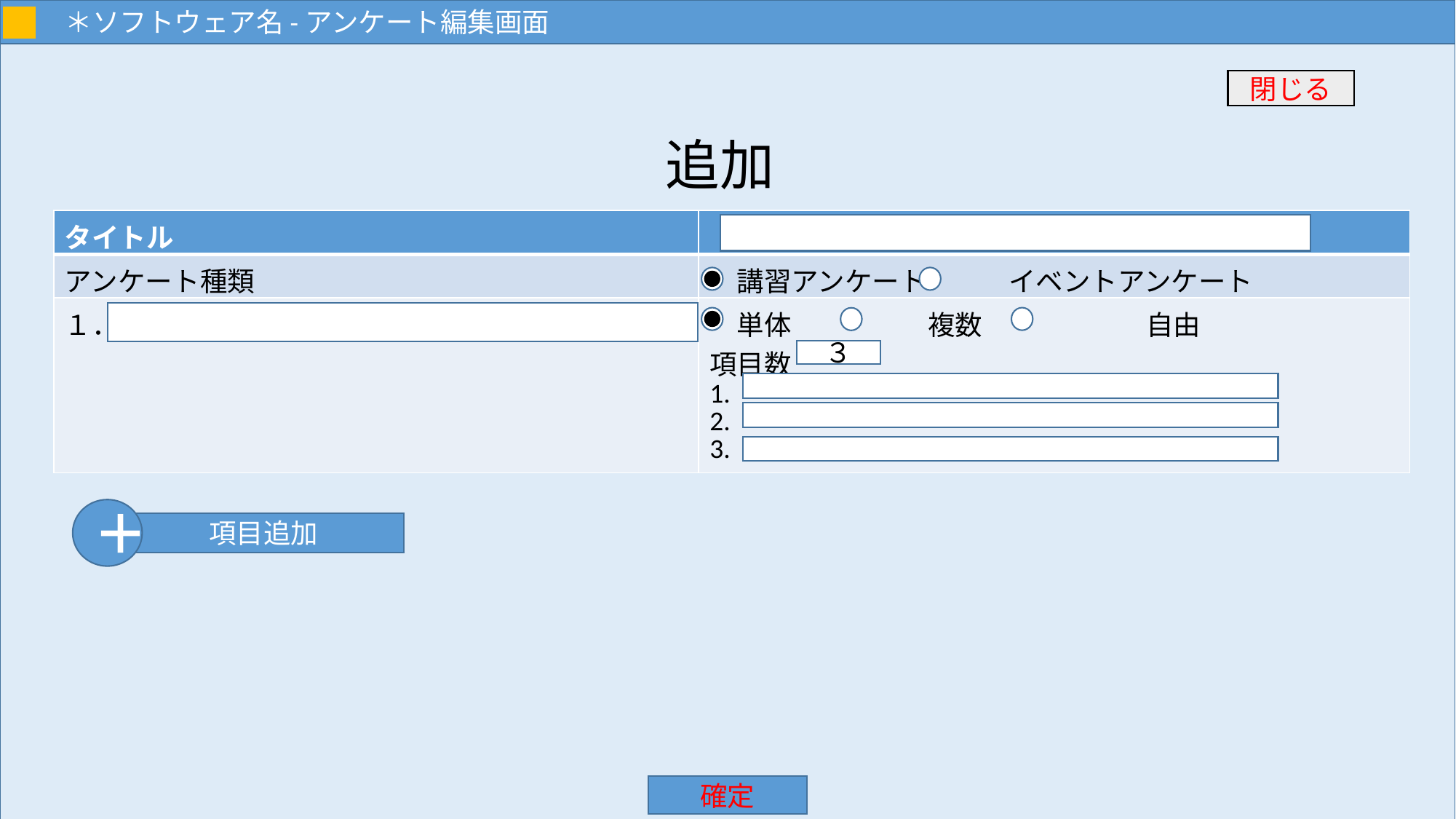

＊ソフトウェア名-アンケート編集画面

閉じる
追加
| タイトル |  |
| --- | --- |
| アンケート種類 | 講習アンケート　　　イベントアンケート |
| １． | 単体　　　　　複数　　　　　　自由 項目数　 1. 2. 3. |

３

＋
項目追加
確定